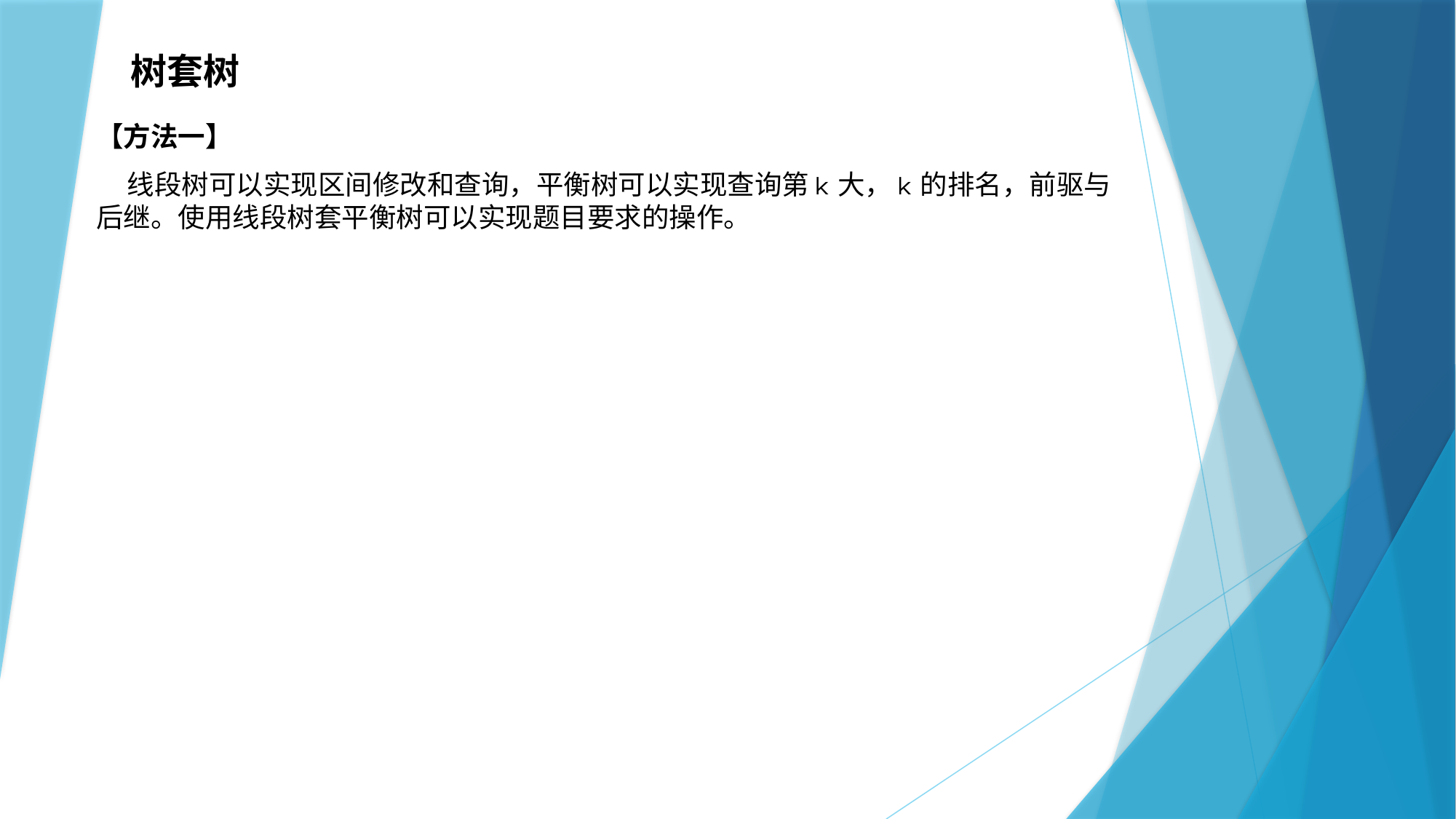

# 树套树
【方法一】
    线段树可以实现区间修改和查询，平衡树可以实现查询第k大，k的排名，前驱与后继。使用线段树套平衡树可以实现题目要求的操作。